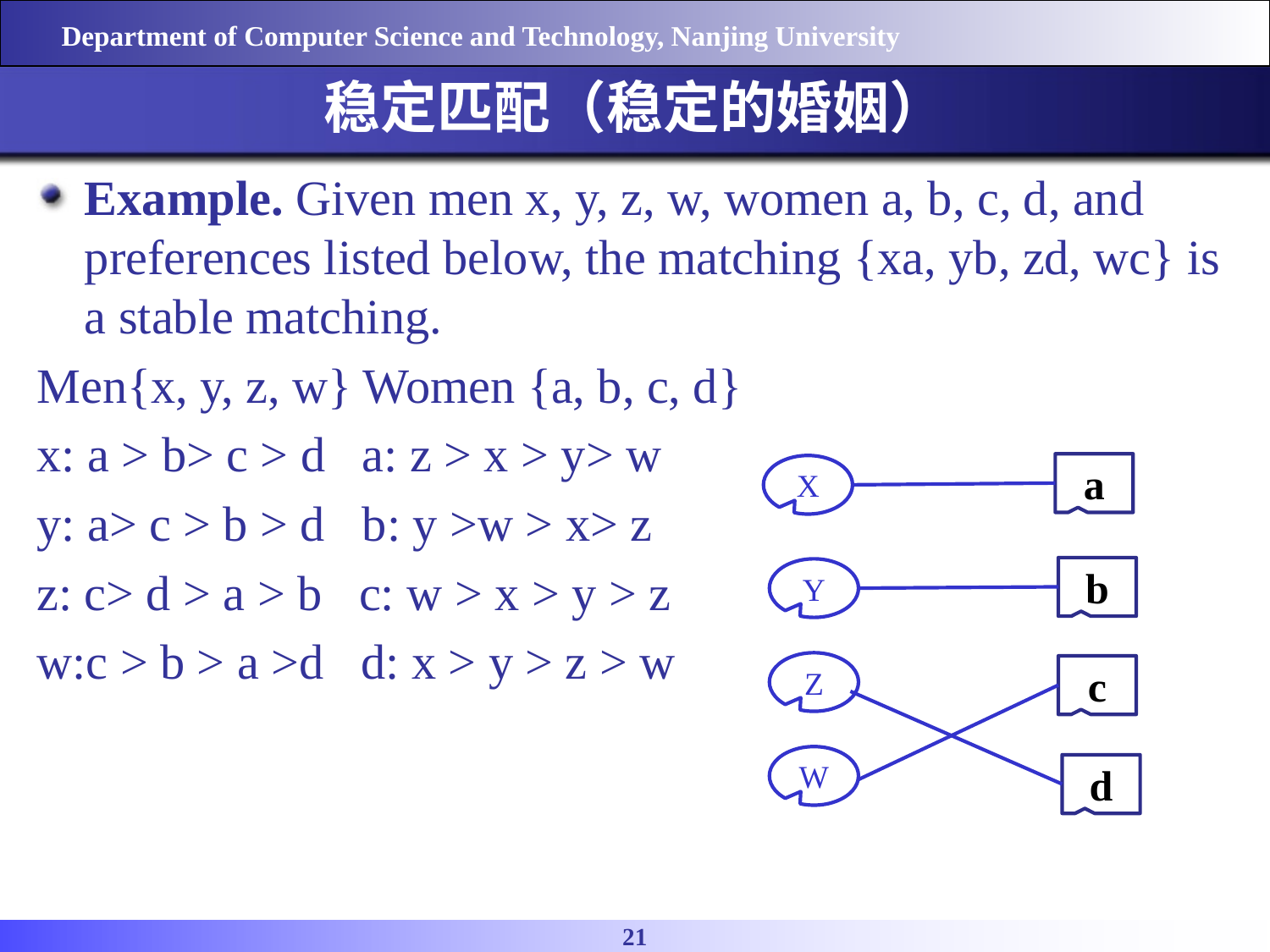

稳定匹配（稳定的婚姻）
Example. Given men x, y, z, w, women a, b, c, d, and preferences listed below, the matching {xa, yb, zd, wc} is a stable matching.
Men{x, y, z, w} Women {a, b, c, d}
x: a > b> c > d   a: z > x > y> w
y: a> c > b > d   b: y >w > x> z
z: c> d > a > b   c: w > x > y > z
w:c > b > a >d   d: x > y > z > w
a
X
b
Y
Z
c
W
d